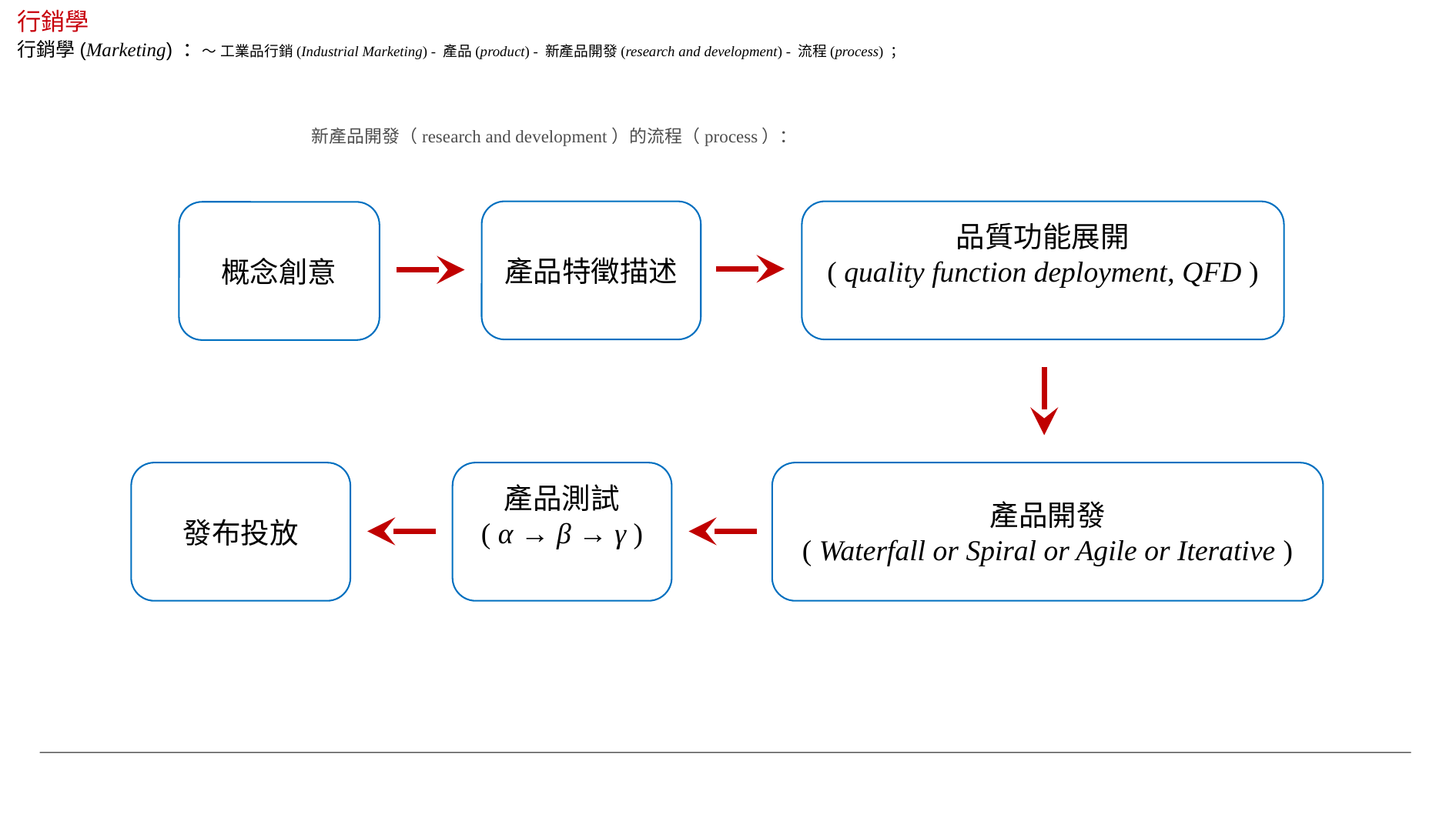

行銷學
行銷學(Marketing) ：～ 工業品行銷(Industrial Marketing) - 產品(product) - 新產品開發(research and development) - 流程(process) ；
新產品開發（research and development）的流程（process）：
產品特徵描述
品質功能展開
( quality function deployment, QFD )

概念創意
發布投放
產品測試
( α → β → γ )

產品開發
( Waterfall or Spiral or Agile or Iterative )